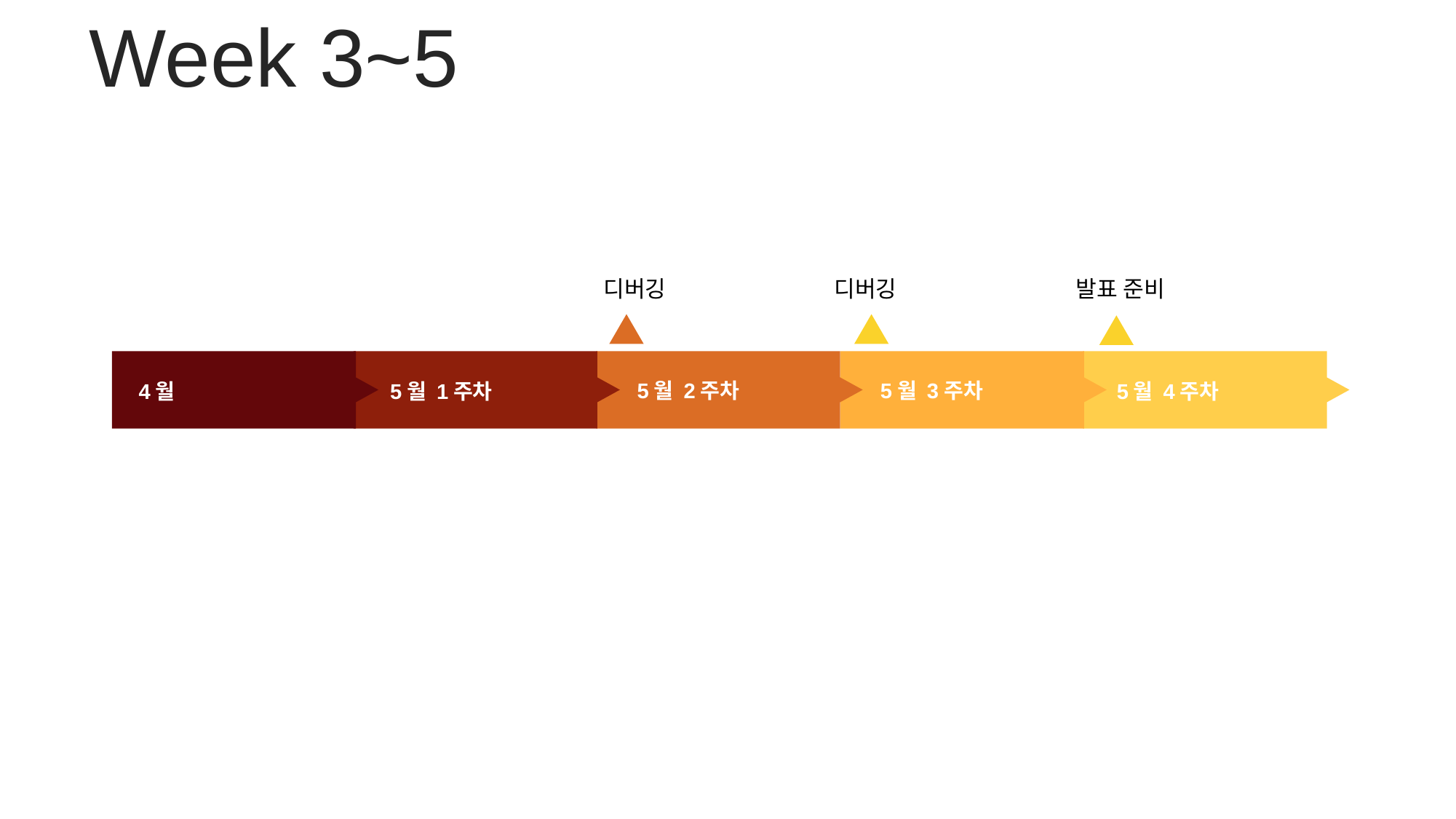

Week 3~5
발표 준비
디버깅
디버깅

5월 2주차
5월 3주차
4월
5월 1주차
5월 4주차